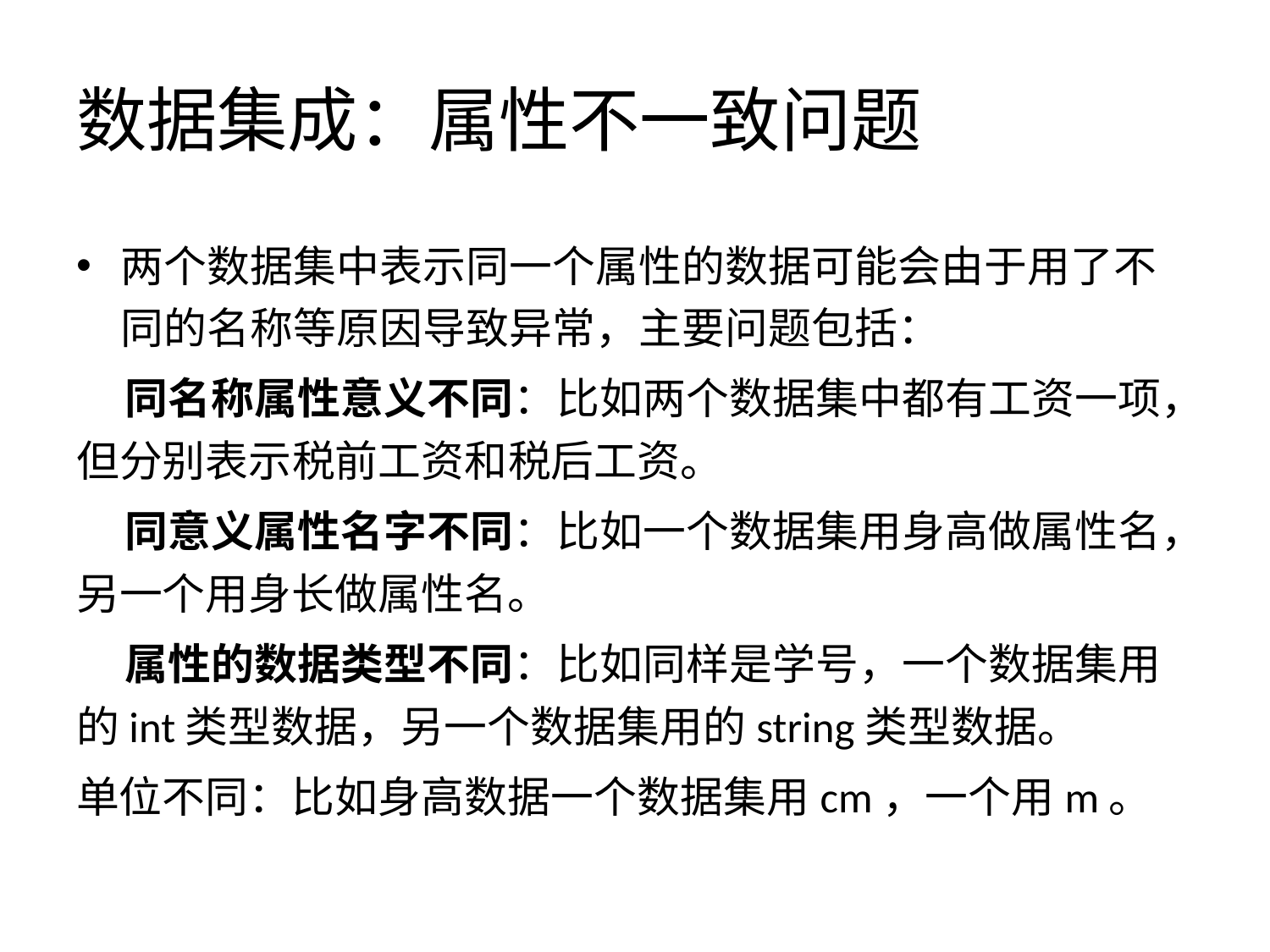

# 数据集成：属性不一致问题
两个数据集中表示同一个属性的数据可能会由于用了不同的名称等原因导致异常，主要问题包括：
    同名称属性意义不同：比如两个数据集中都有工资一项，但分别表示税前工资和税后工资。
    同意义属性名字不同：比如一个数据集用身高做属性名，另一个用身长做属性名。
    属性的数据类型不同：比如同样是学号，一个数据集用的int类型数据，另一个数据集用的string类型数据。
单位不同：比如身高数据一个数据集用cm，一个用m。